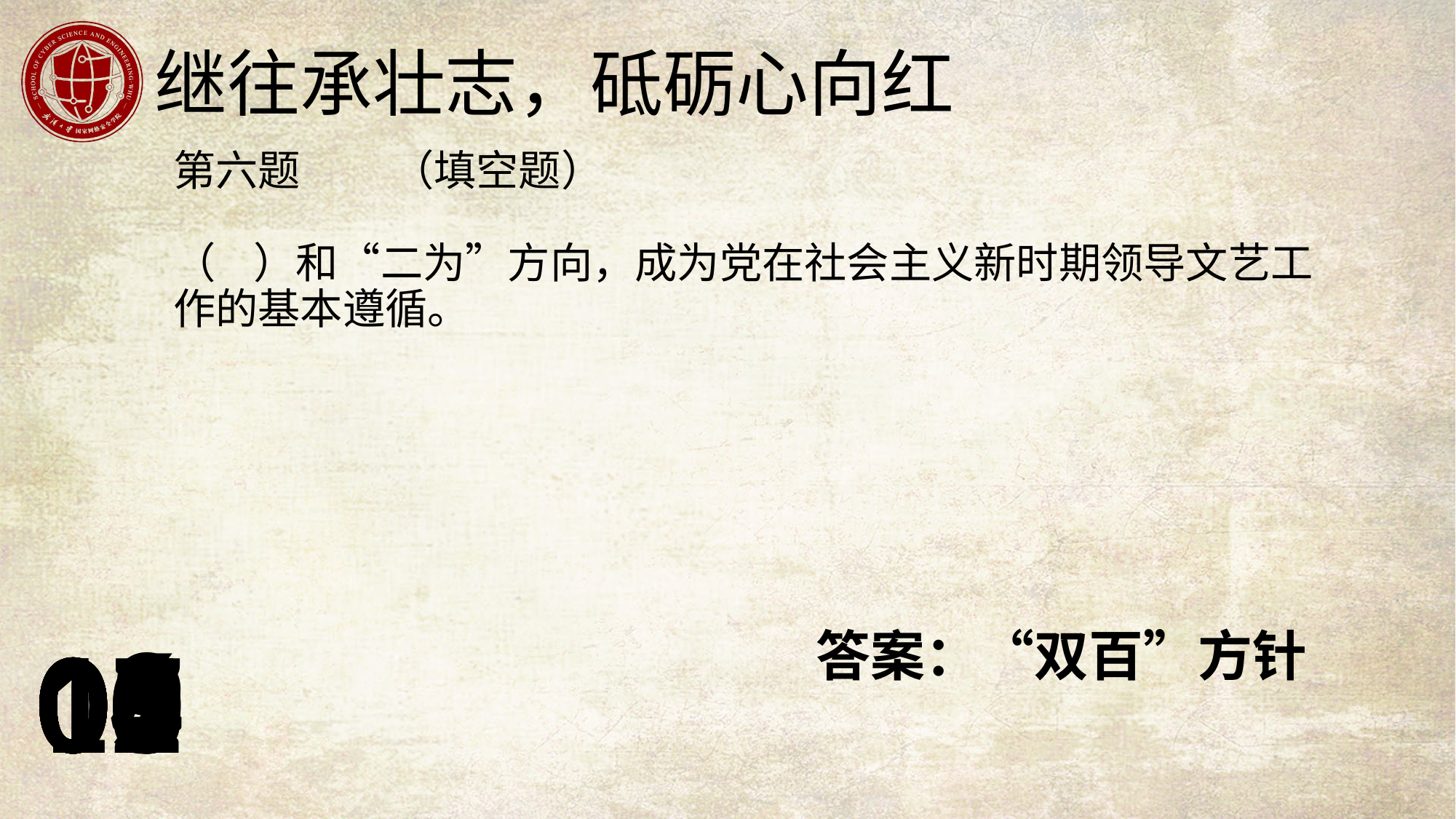

第六题	（填空题）
（    ）和“二为”方向，成为党在社会主义新时期领导文艺工作的基本遵循。
答案：“双百”方针